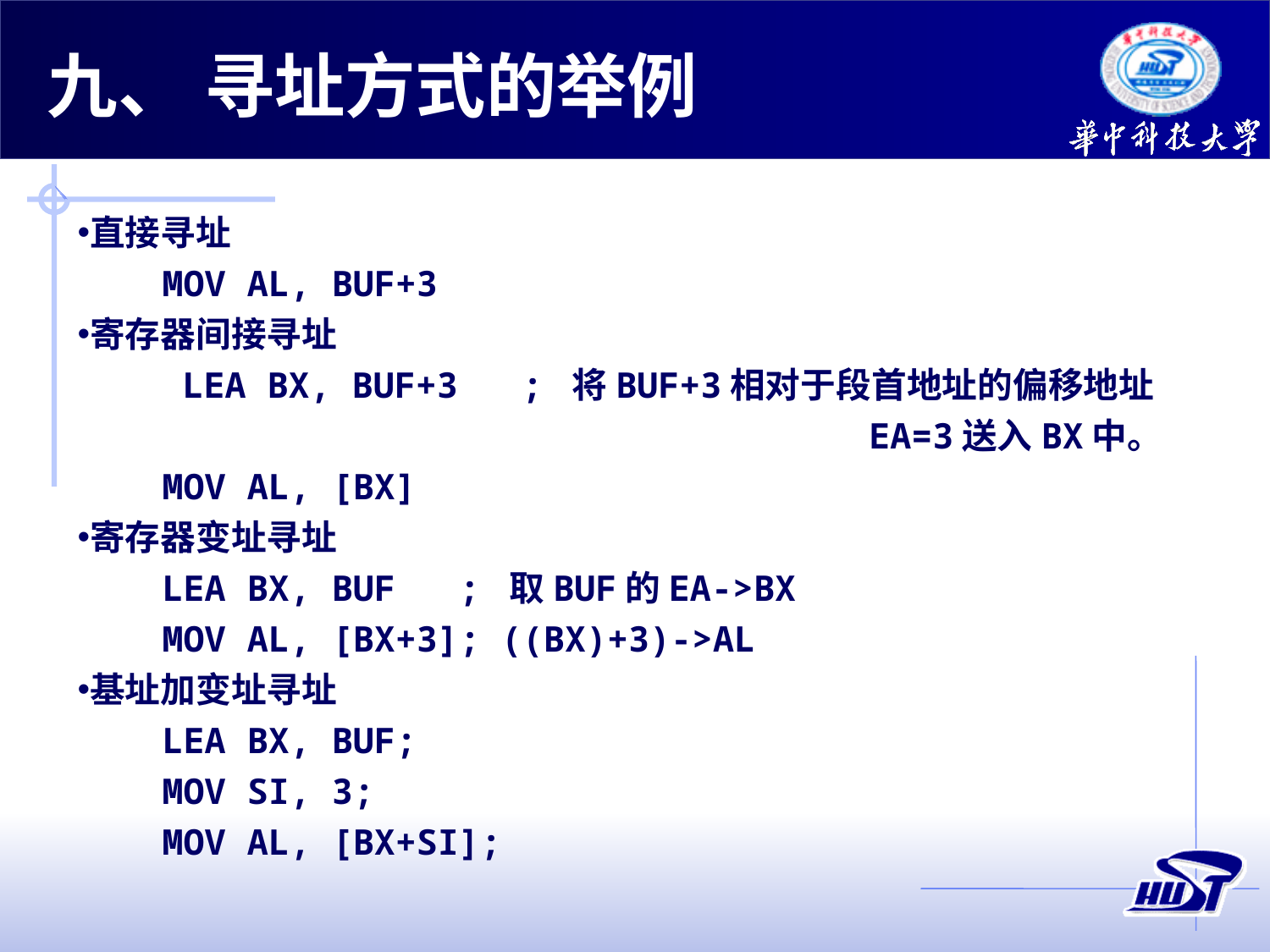

九、 寻址方式的举例
直接寻址
    MOV AL, BUF+3
寄存器间接寻址
    LEA BX, BUF+3   ; 将BUF+3相对于段首地址的偏移地址EA=3送入BX中。
    MOV AL, [BX]
寄存器变址寻址
    LEA BX, BUF	; 取BUF的EA->BX
    MOV AL, [BX+3]; ((BX)+3)->AL
基址加变址寻址
    LEA BX, BUF;
    MOV SI, 3;
    MOV AL, [BX+SI];